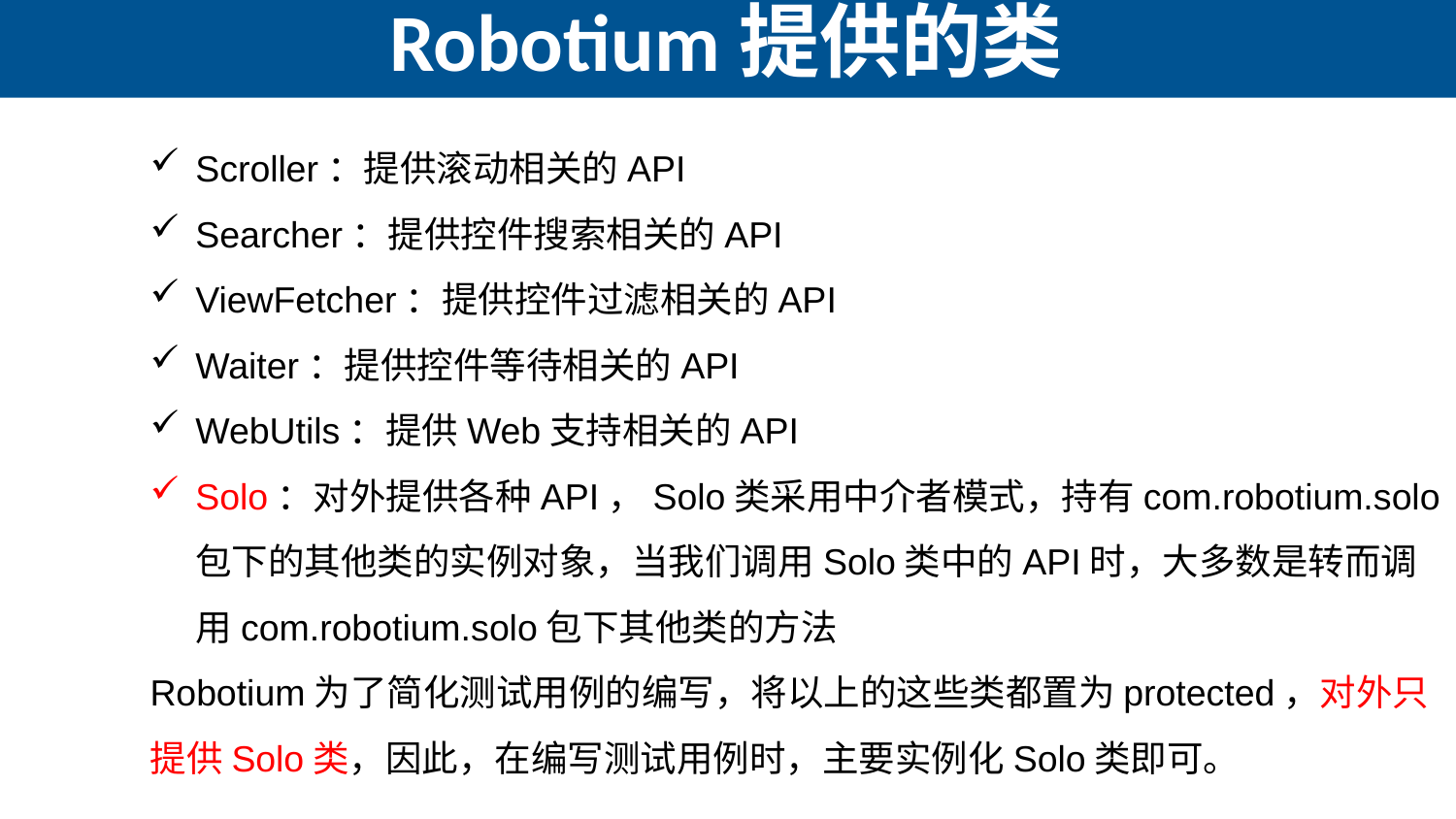

# Robotium提供的类
Scroller：提供滚动相关的API
Searcher：提供控件搜索相关的API
ViewFetcher：提供控件过滤相关的API
Waiter：提供控件等待相关的API
WebUtils：提供Web支持相关的API
Solo：对外提供各种API，Solo类采用中介者模式，持有com.robotium.solo包下的其他类的实例对象，当我们调用Solo类中的API时，大多数是转而调用com.robotium.solo包下其他类的方法
Robotium为了简化测试用例的编写，将以上的这些类都置为protected，对外只提供Solo类，因此，在编写测试用例时，主要实例化Solo类即可。